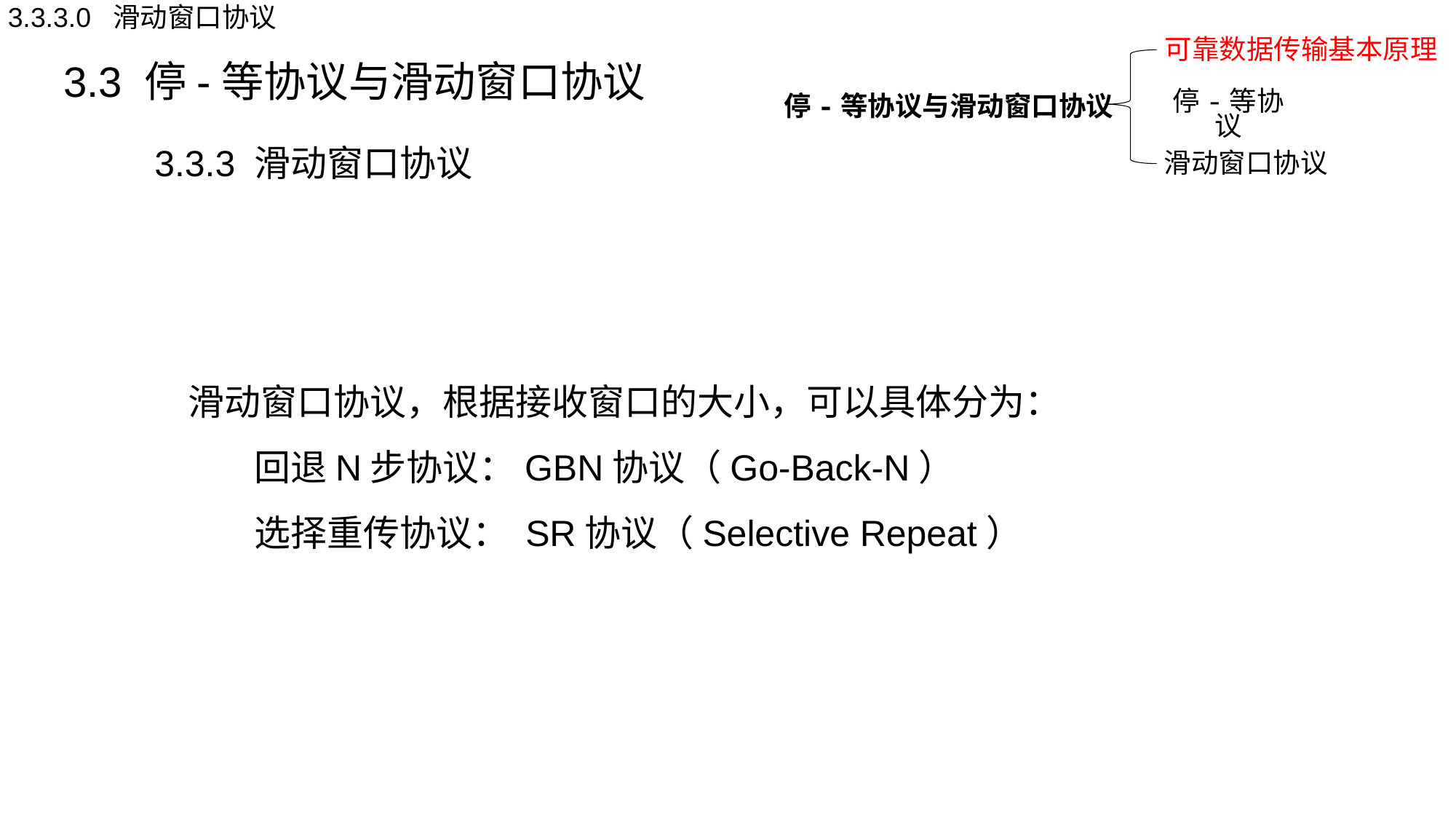

3.3.3.0  滑动窗口协议
可靠数据传输基本原理

停-等协议与滑动窗口协议
停-等协议
滑动窗口协议
3.3 停-等协议与滑动窗口协议
3.3.3 滑动窗口协议
滑动窗口协议，根据接收窗口的大小，可以具体分为：
       回退N步协议：GBN协议（Go-Back-N）
       选择重传协议： SR协议（Selective Repeat）